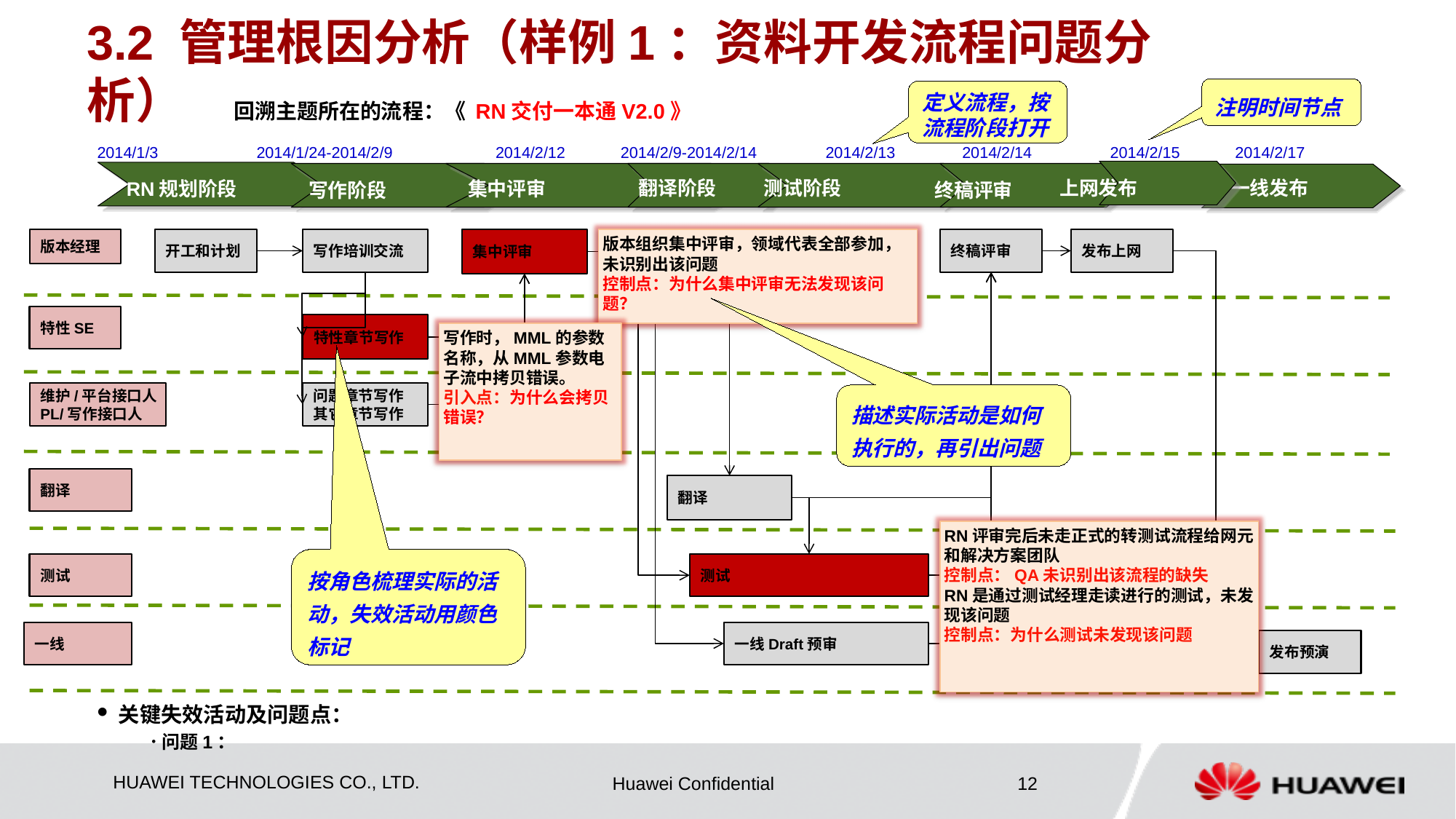

# 3.2 管理根因分析（样例1：资料开发流程问题分析）
注明时间节点
定义流程，按流程阶段打开
回溯主题所在的流程：《 RN交付一本通V2.0》

2014/1/3

2014/1/24-2014/2/9

2014/2/12

2014/2/9-2014/2/14

2014/2/13

2014/2/14

2014/2/15

2014/2/17

翻译阶段
测试阶段
上网发布
一线发布
集中评审
RN规划阶段
写作阶段
终稿评审
版本经理
开工和计划
写作培训交流
集中评审
终稿评审
发布上网
版本组织集中评审，领域代表全部参加，未识别出该问题
控制点：为什么集中评审无法发现该问题？
特性SE
特性章节写作
写作时，MML的参数名称，从MML参数电子流中拷贝错误。
引入点：为什么会拷贝错误？
问题章节写作
其它章节写作
维护/平台接口人
PL/写作接口人
描述实际活动是如何执行的，再引出问题
翻译
翻译
RN评审完后未走正式的转测试流程给网元和解决方案团队
控制点：QA未识别出该流程的缺失
RN是通过测试经理走读进行的测试，未发现该问题
控制点：为什么测试未发现该问题
按角色梳理实际的活动，失效活动用颜色标记
测试
测试
一线Draft预审
一线
发布预演
关键失效活动及问题点：
问题1：